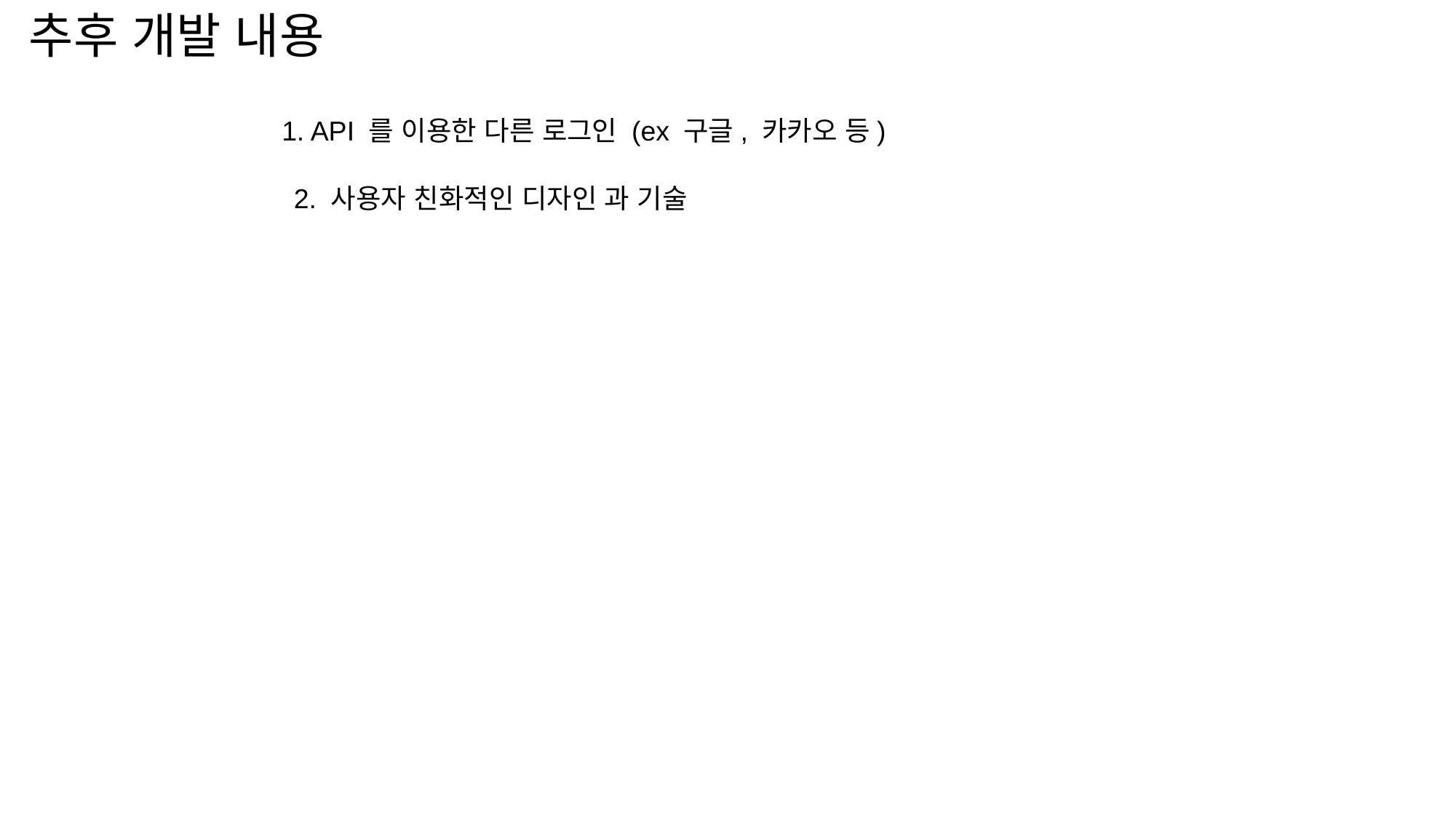

추후 개발 내용
1. API 를 이용한 다른 로그인 (ex 구글, 카카오 등)
2. 사용자 친화적인 디자인 과 기술